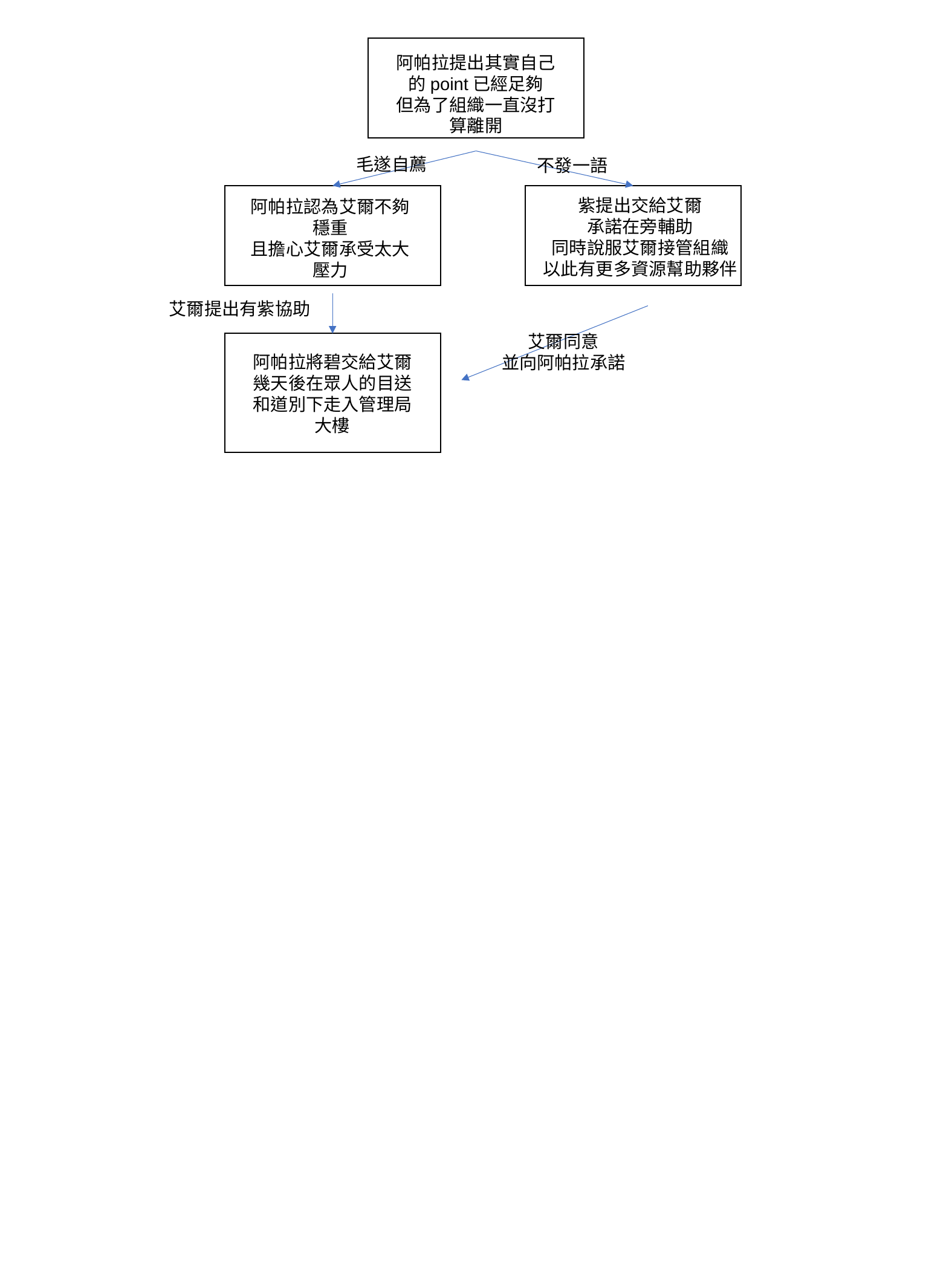

阿帕拉提出其實自己的point已經足夠
但為了組織一直沒打算離開
毛遂自薦
不發一語

阿帕拉認為艾爾不夠穩重
且擔心艾爾承受太大壓力

紫提出交給艾爾
承諾在旁輔助
同時說服艾爾接管組織
以此有更多資源幫助夥伴
艾爾提出有紫協助
艾爾同意
並向阿帕拉承諾

阿帕拉將碧交給艾爾
幾天後在眾人的目送和道別下走入管理局大樓